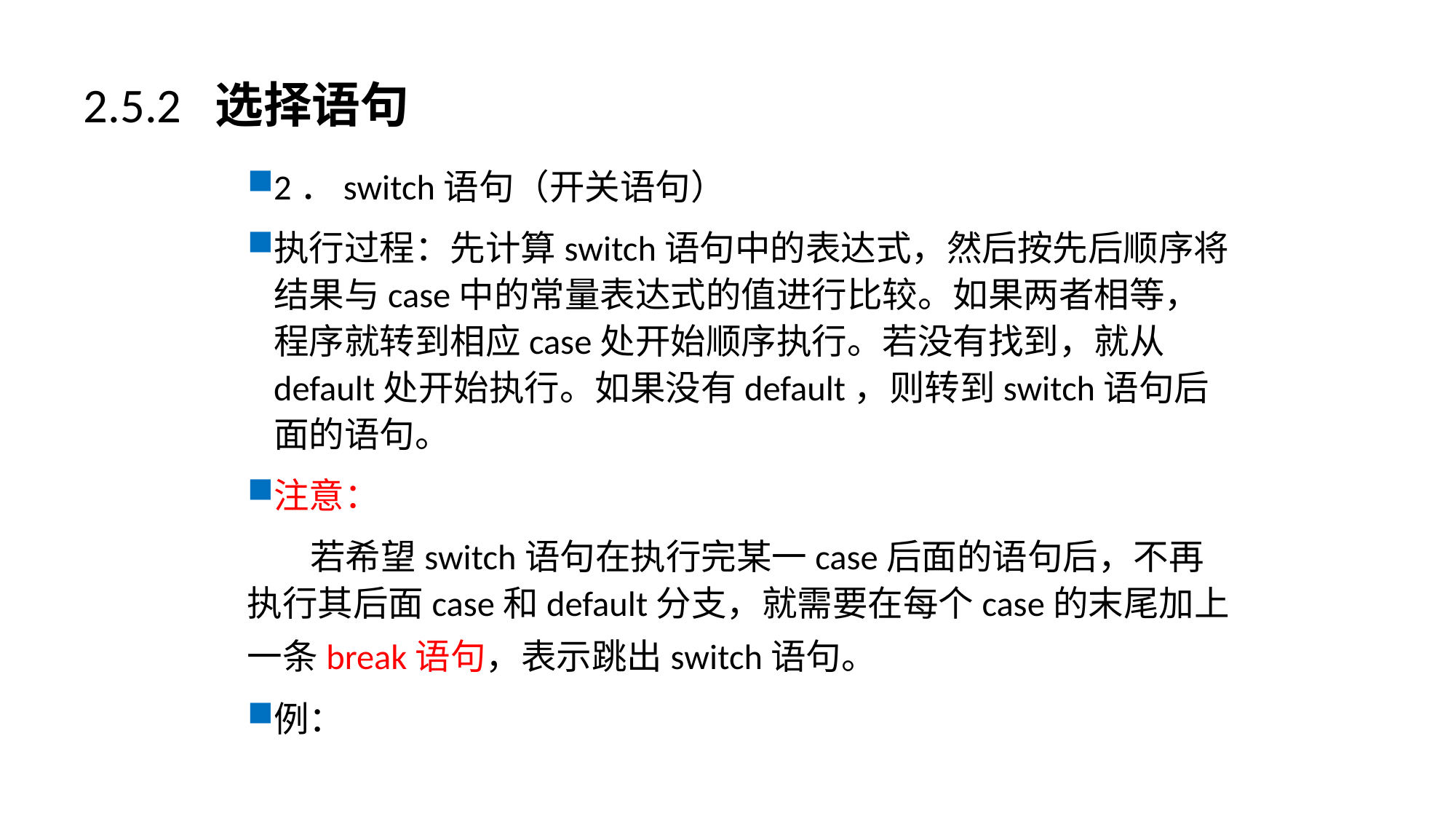

# 2.5.2  选择语句
2．switch语句（开关语句）
执行过程：先计算switch语句中的表达式，然后按先后顺序将结果与case中的常量表达式的值进行比较。如果两者相等，程序就转到相应case处开始顺序执行。若没有找到，就从default处开始执行。如果没有default，则转到switch语句后面的语句。
注意：
       若希望switch语句在执行完某一case后面的语句后，不再执行其后面case和default分支，就需要在每个case的末尾加上一条break语句，表示跳出switch语句。
例：